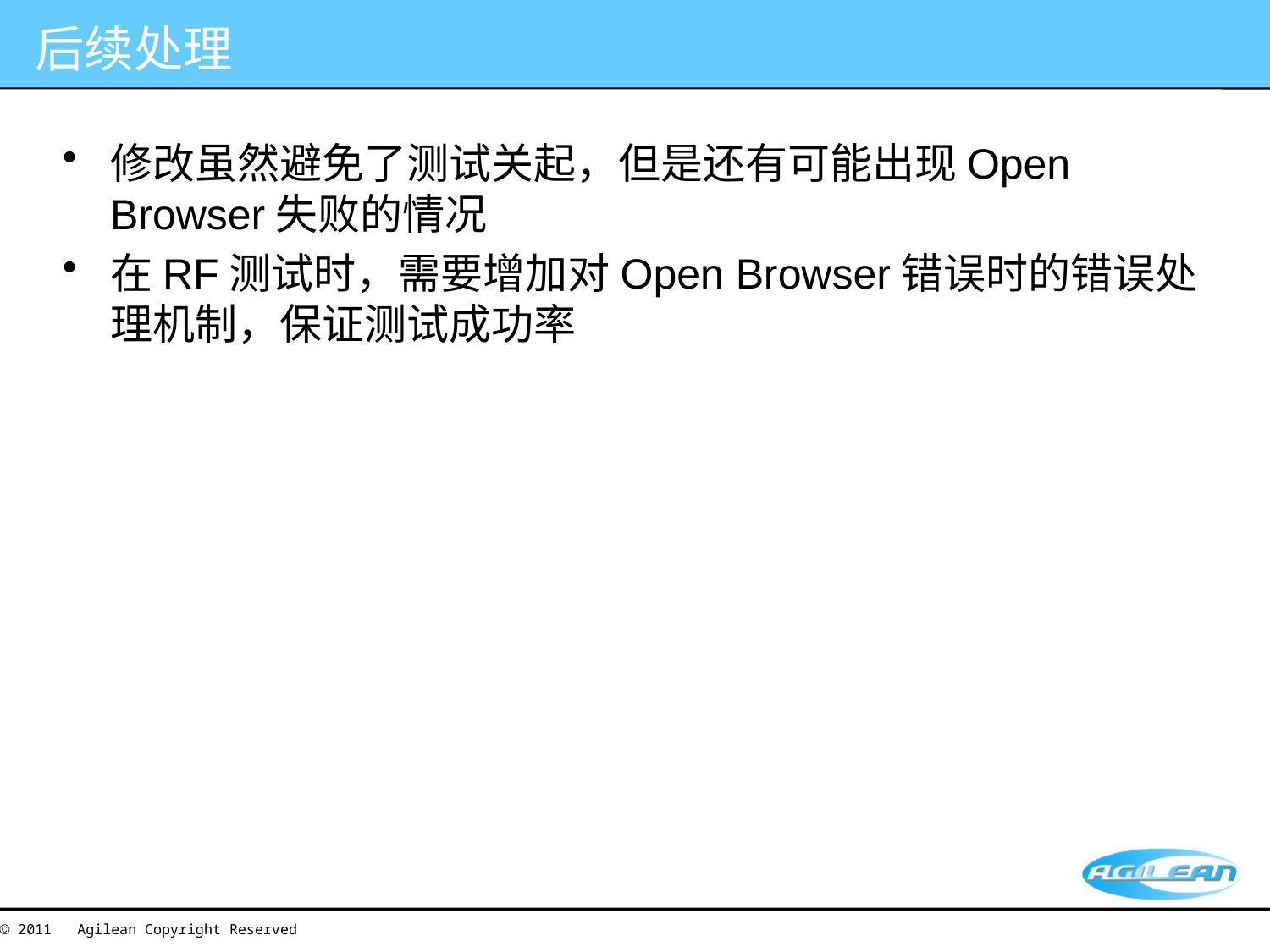

# 后续处理
修改虽然避免了测试关起，但是还有可能出现Open Browser失败的情况
在RF测试时，需要增加对Open Browser错误时的错误处理机制，保证测试成功率